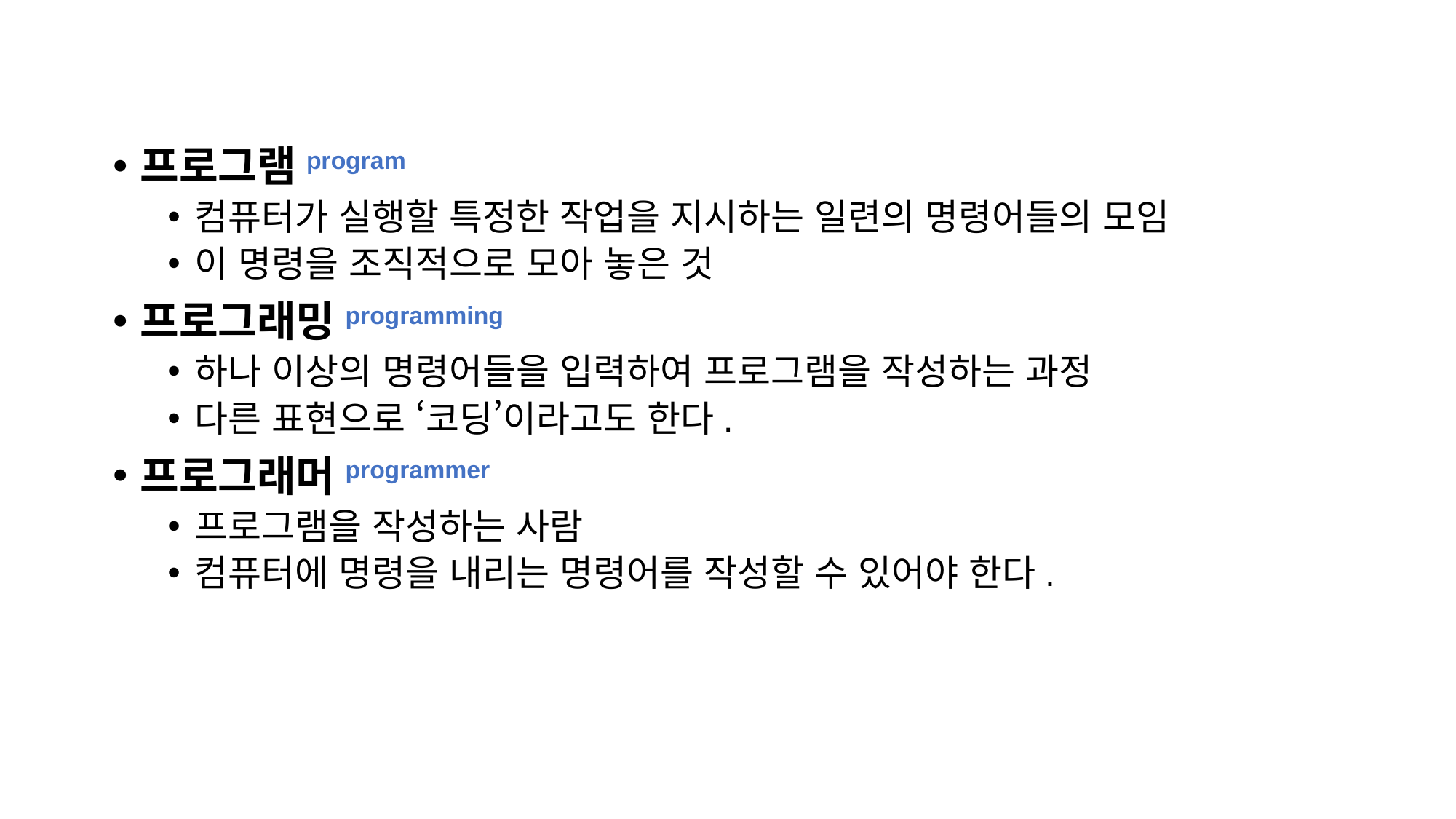

프로그램program
컴퓨터가 실행할 특정한 작업을 지시하는 일련의 명령어들의 모임
이 명령을 조직적으로 모아 놓은 것
프로그래밍programming
하나 이상의 명령어들을 입력하여 프로그램을 작성하는 과정
다른 표현으로 ‘코딩’이라고도 한다.
프로그래머programmer
프로그램을 작성하는 사람
컴퓨터에 명령을 내리는 명령어를 작성할 수 있어야 한다.